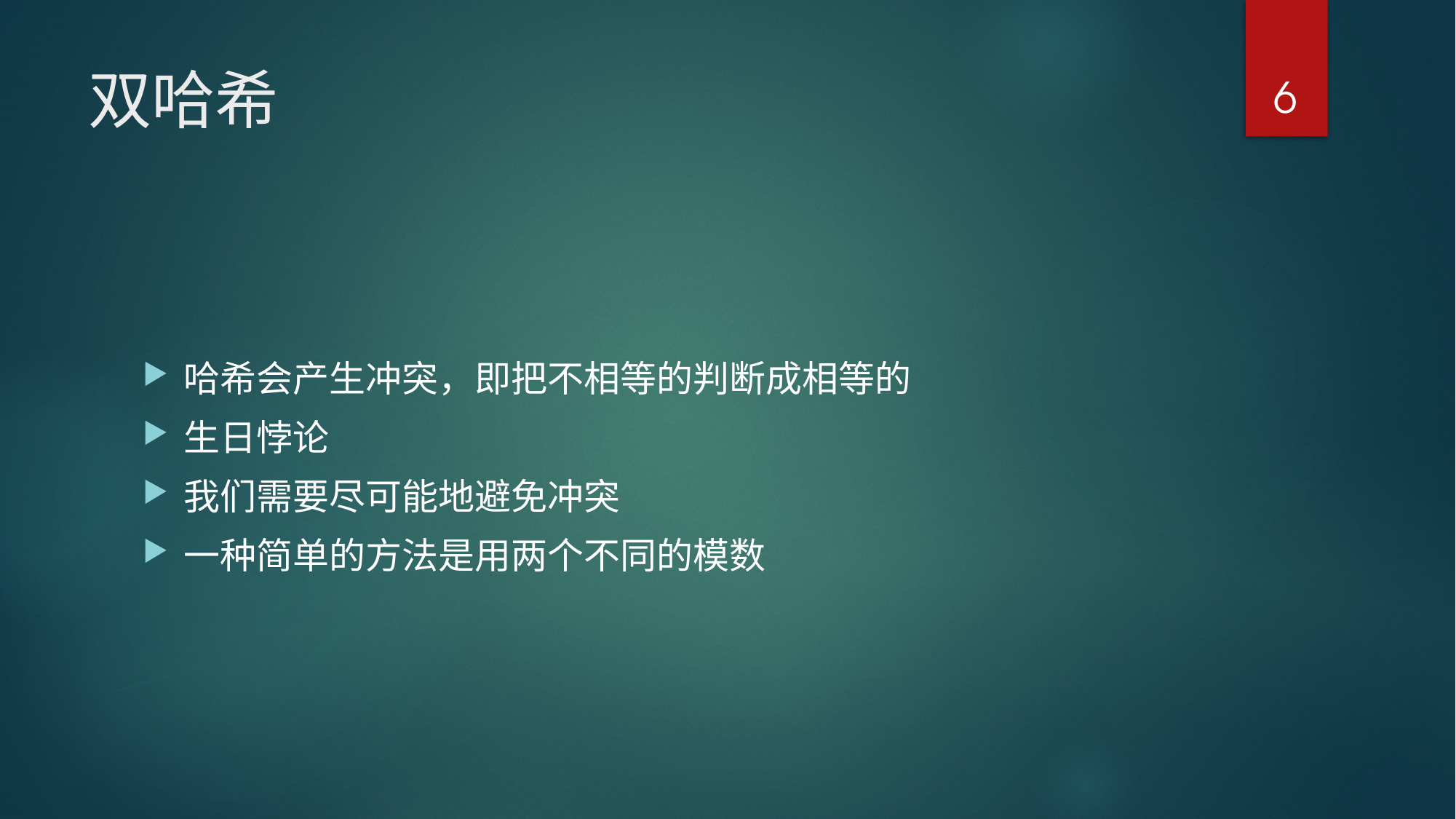

6
# 双哈希
哈希会产生冲突，即把不相等的判断成相等的
生日悖论
我们需要尽可能地避免冲突
一种简单的方法是用两个不同的模数